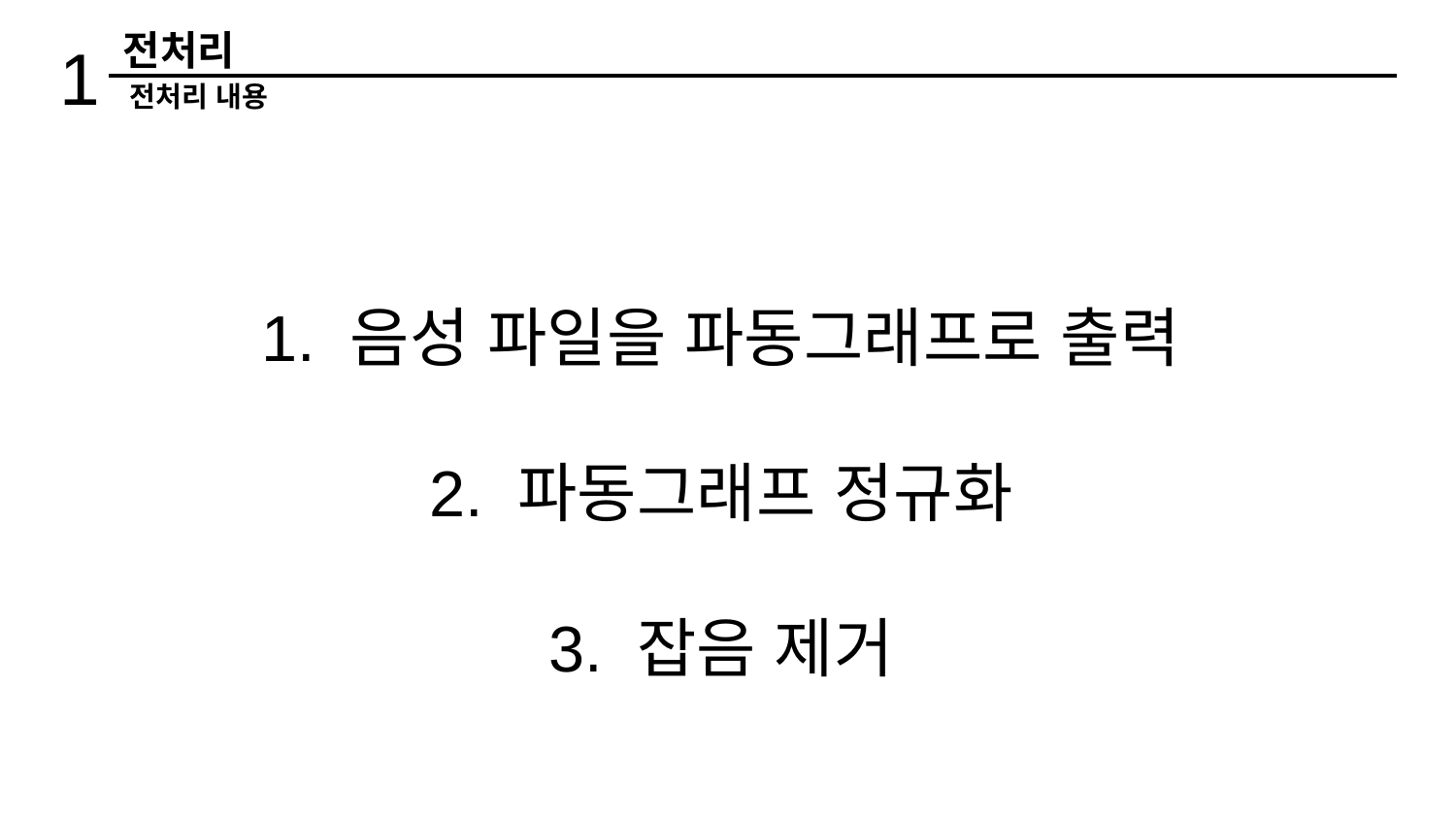

전처리
1
전처리 내용
 음성 파일을 파동그래프로 출력
 파동그래프 정규화
 잡음 제거